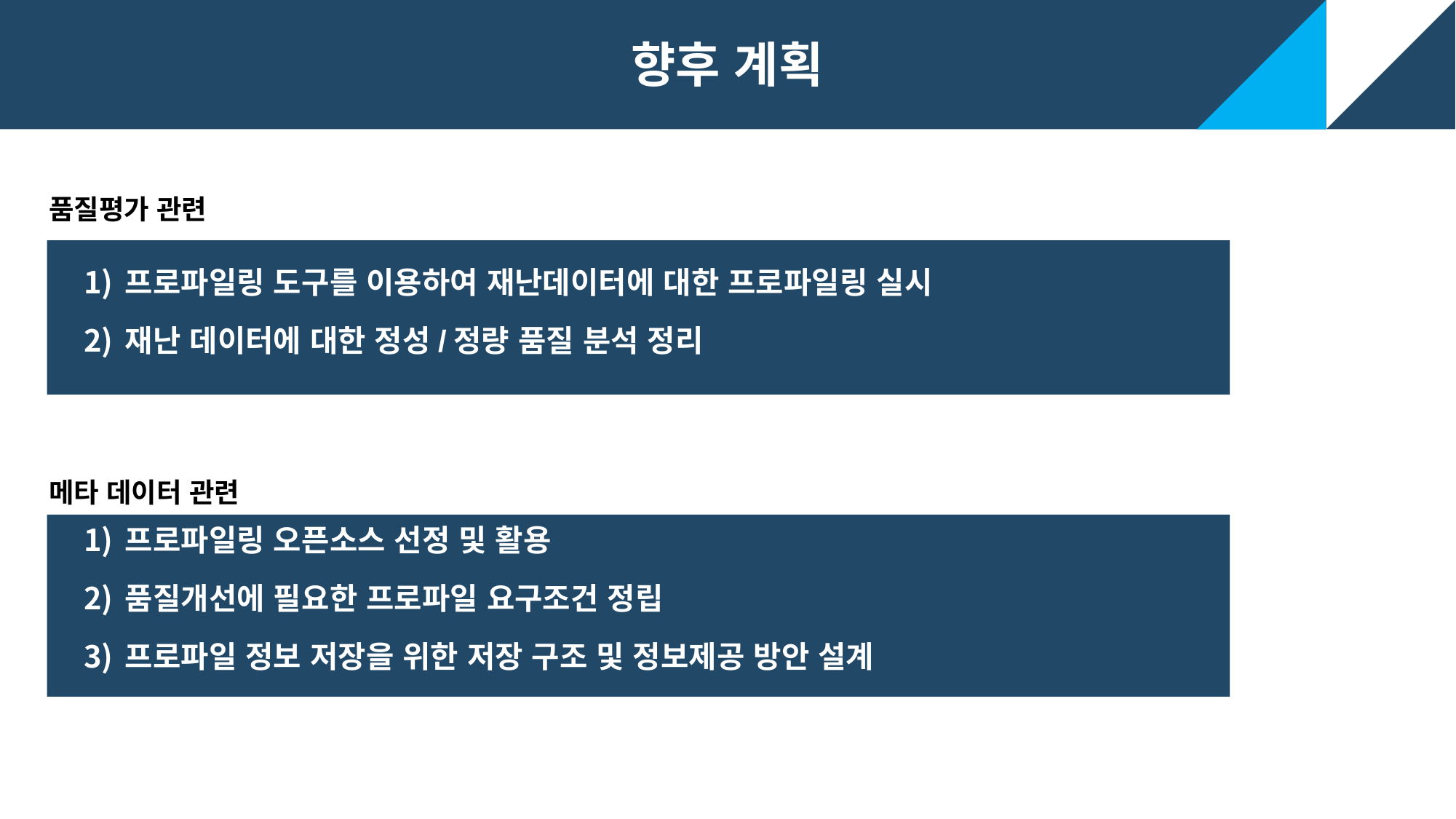

향후 계획

품질평가 관련

프로파일링 도구를 이용하여 재난데이터에 대한 프로파일링 실시
재난 데이터에 대한 정성/정량 품질 분석 정리

메타 데이터 관련

프로파일링 오픈소스 선정 및 활용
품질개선에 필요한 프로파일 요구조건 정립
프로파일 정보 저장을 위한 저장 구조 및 정보제공 방안 설계